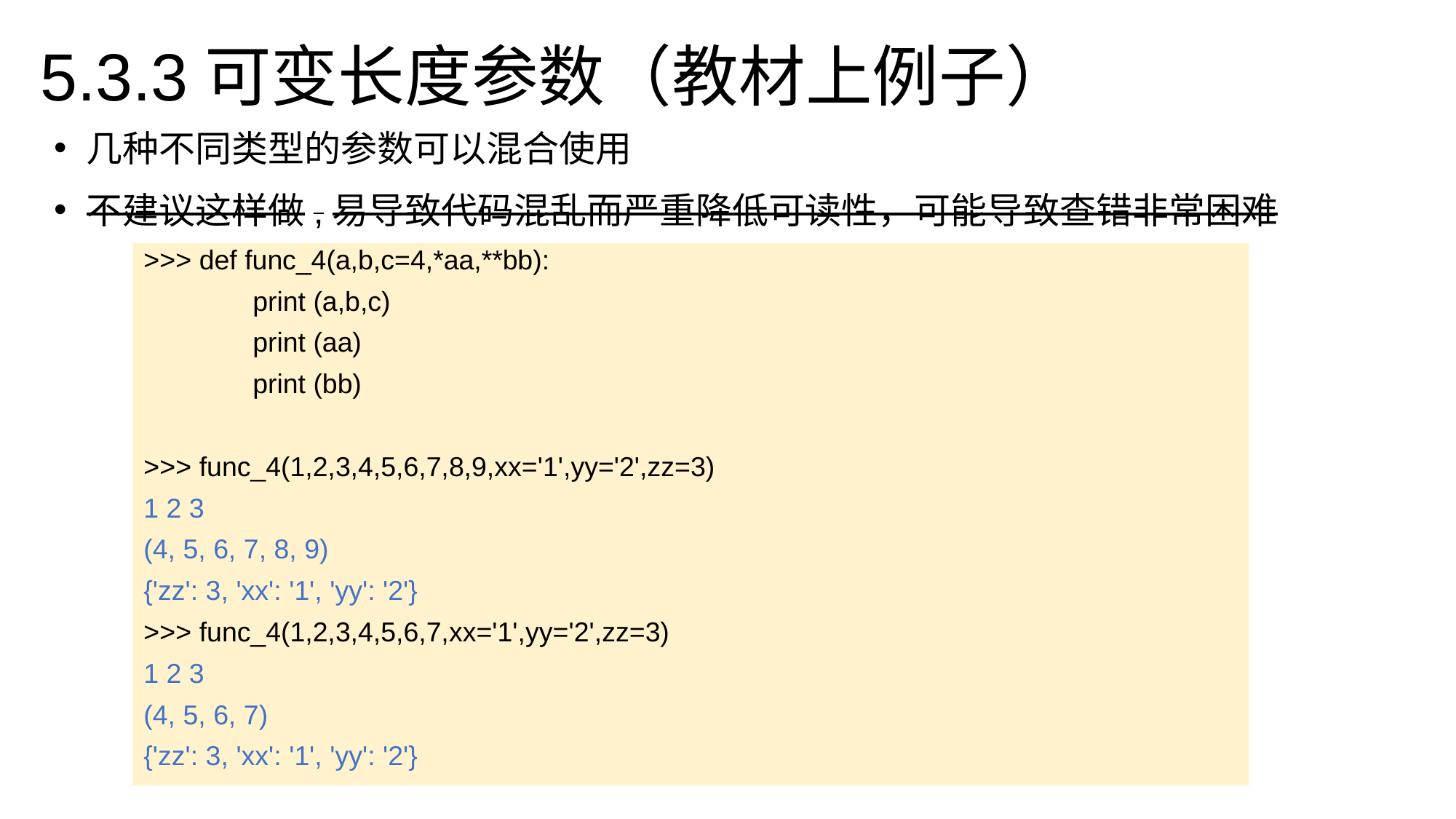

# 5.3.3可变长度参数（教材上例子）
几种不同类型的参数可以混合使用
不建议这样做,易导致代码混乱而严重降低可读性，可能导致查错非常困难

>>> def func_4(a,b,c=4,*aa,**bb):
	print (a,b,c)
	print (aa)
	print (bb)

>>> func_4(1,2,3,4,5,6,7,8,9,xx='1',yy='2',zz=3)
1 2 3
(4, 5, 6, 7, 8, 9)
{'zz': 3, 'xx': '1', 'yy': '2'}
>>> func_4(1,2,3,4,5,6,7,xx='1',yy='2',zz=3)
1 2 3
(4, 5, 6, 7)
{'zz': 3, 'xx': '1', 'yy': '2'}